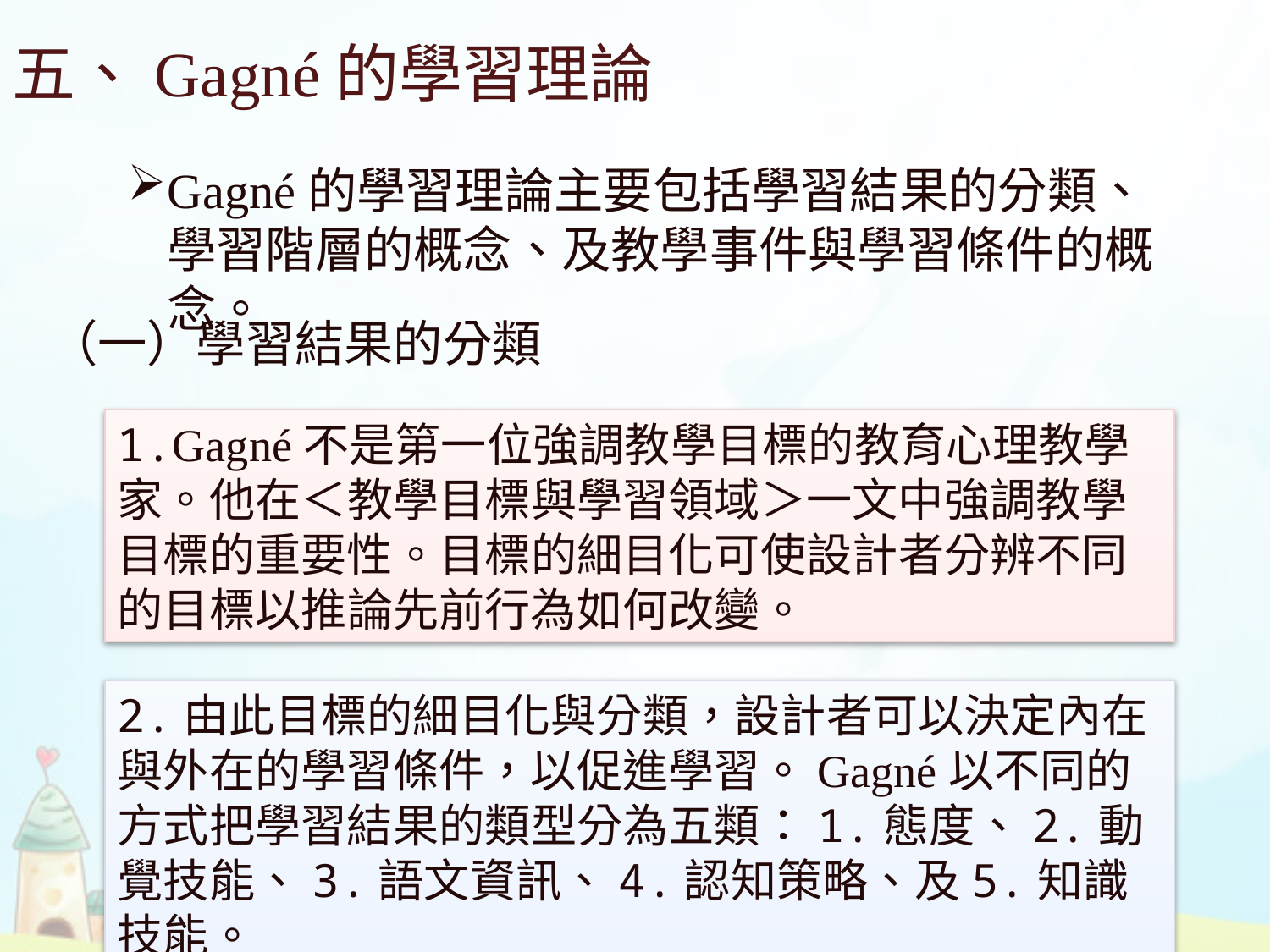

五、Gagné的學習理論
Gagné的學習理論主要包括學習結果的分類、學習階層的概念、及教學事件與學習條件的概念。
（一）學習結果的分類
1.Gagné不是第一位強調教學目標的教育心理教學家。他在＜教學目標與學習領域＞一文中強調教學目標的重要性。目標的細目化可使設計者分辨不同的目標以推論先前行為如何改變。
2.由此目標的細目化與分類，設計者可以決定內在與外在的學習條件，以促進學習。Gagné以不同的方式把學習結果的類型分為五類：1.態度、2.動覺技能、3.語文資訊、4.認知策略、及5.知識技能。